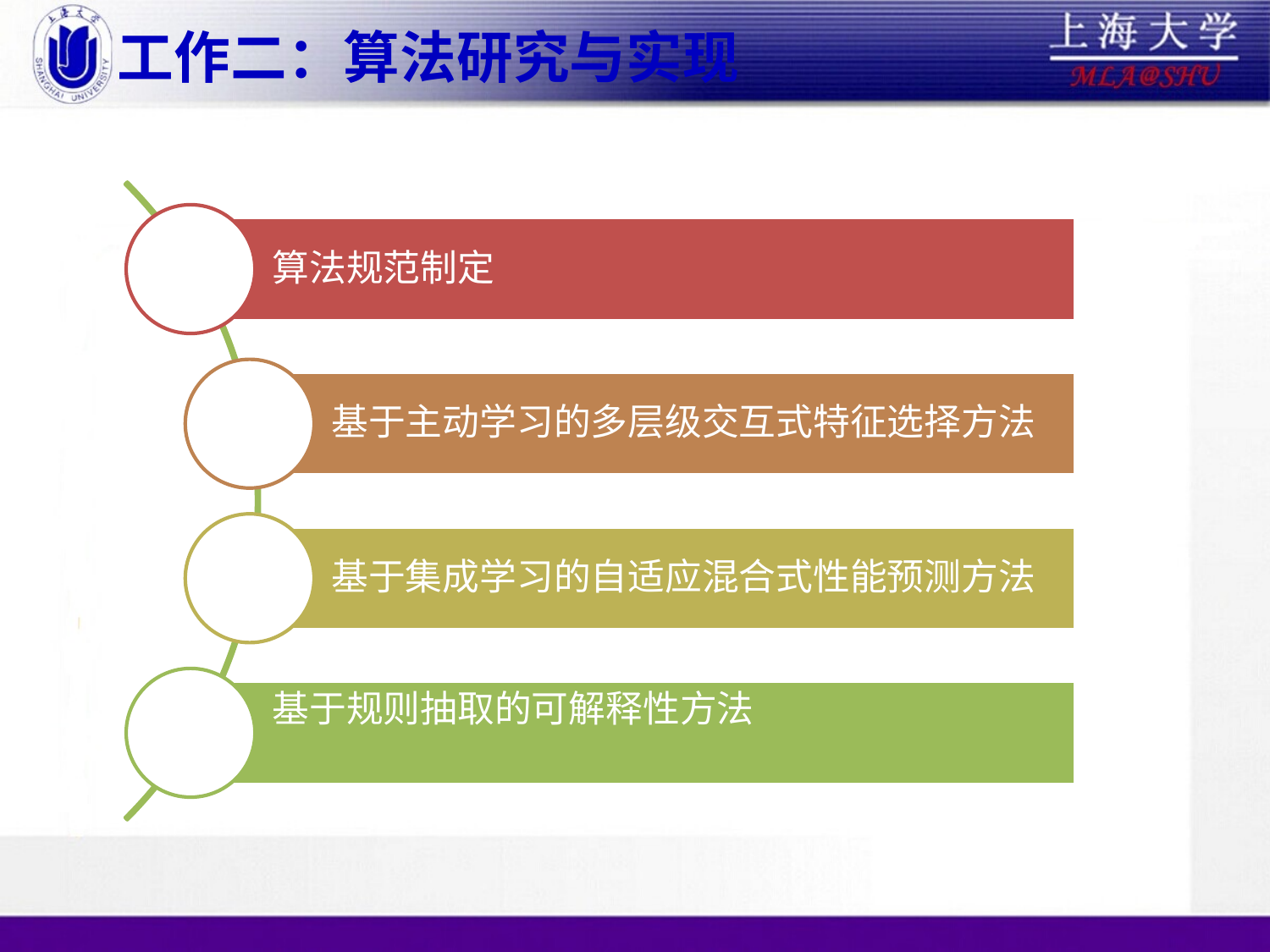

# 工作二：算法研究与实现
算法规范制定
基于主动学习的多层级交互式特征选择方法
基于集成学习的自适应混合式性能预测方法
基于规则抽取的可解释性方法